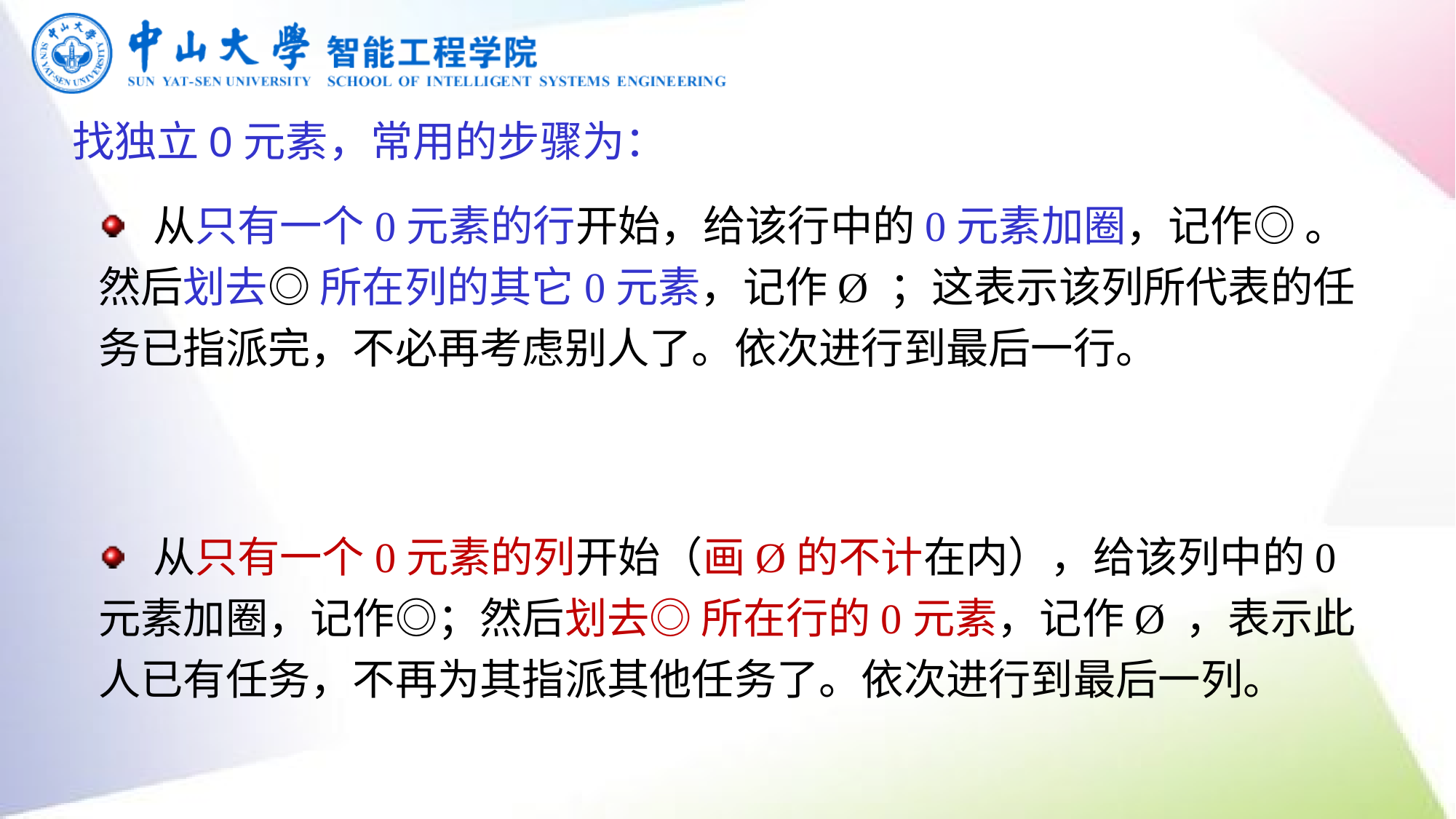

找独立0元素，常用的步骤为：
  从只有一个0元素的行开始，给该行中的0元素加圈，记作◎ 。然后划去◎ 所在列的其它0元素，记作Ø ；这表示该列所代表的任务已指派完，不必再考虑别人了。依次进行到最后一行。

  从只有一个0元素的列开始（画Ø的不计在内），给该列中的0元素加圈，记作◎；然后划去◎ 所在行的0元素，记作Ø ，表示此人已有任务，不再为其指派其他任务了。依次进行到最后一列。